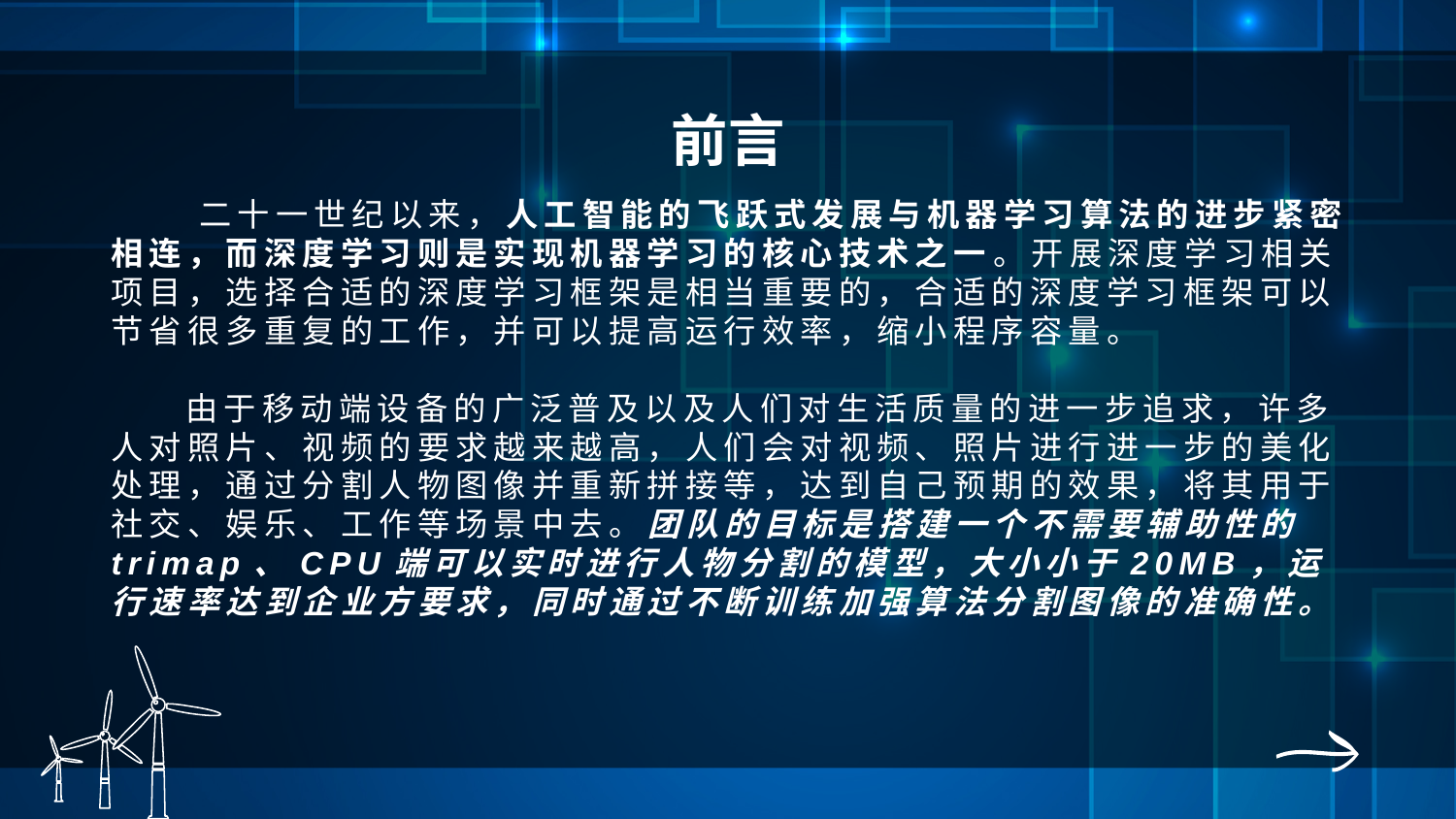

前言
      二十一世纪以来，人工智能的飞跃式发展与机器学习算法的进步紧密相连，而深度学习则是实现机器学习的核心技术之一。开展深度学习相关项目，选择合适的深度学习框架是相当重要的，合适的深度学习框架可以节省很多重复的工作，并可以提高运行效率，缩小程序容量。

     由于移动端设备的广泛普及以及人们对生活质量的进一步追求，许多人对照片、视频的要求越来越高，人们会对视频、照片进行进一步的美化处理，通过分割人物图像并重新拼接等，达到自己预期的效果，将其用于社交、娱乐、工作等场景中去。团队的目标是搭建一个不需要辅助性的trimap、CPU端可以实时进行人物分割的模型，大小小于20MB，运行速率达到企业方要求，同时通过不断训练加强算法分割图像的准确性。